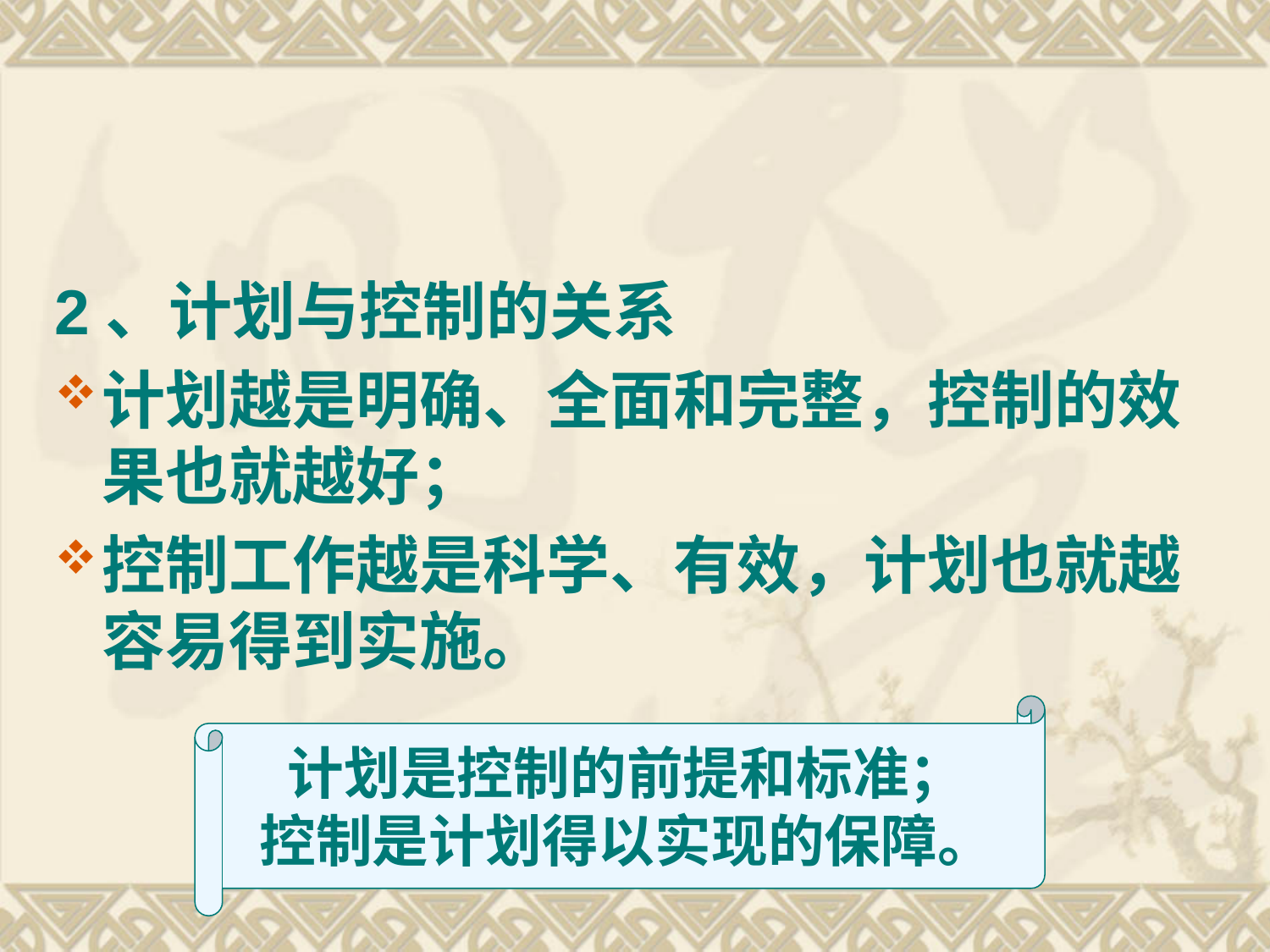

#
2、计划与控制的关系
计划越是明确、全面和完整，控制的效果也就越好；
控制工作越是科学、有效，计划也就越容易得到实施。
计划是控制的前提和标准；
控制是计划得以实现的保障。